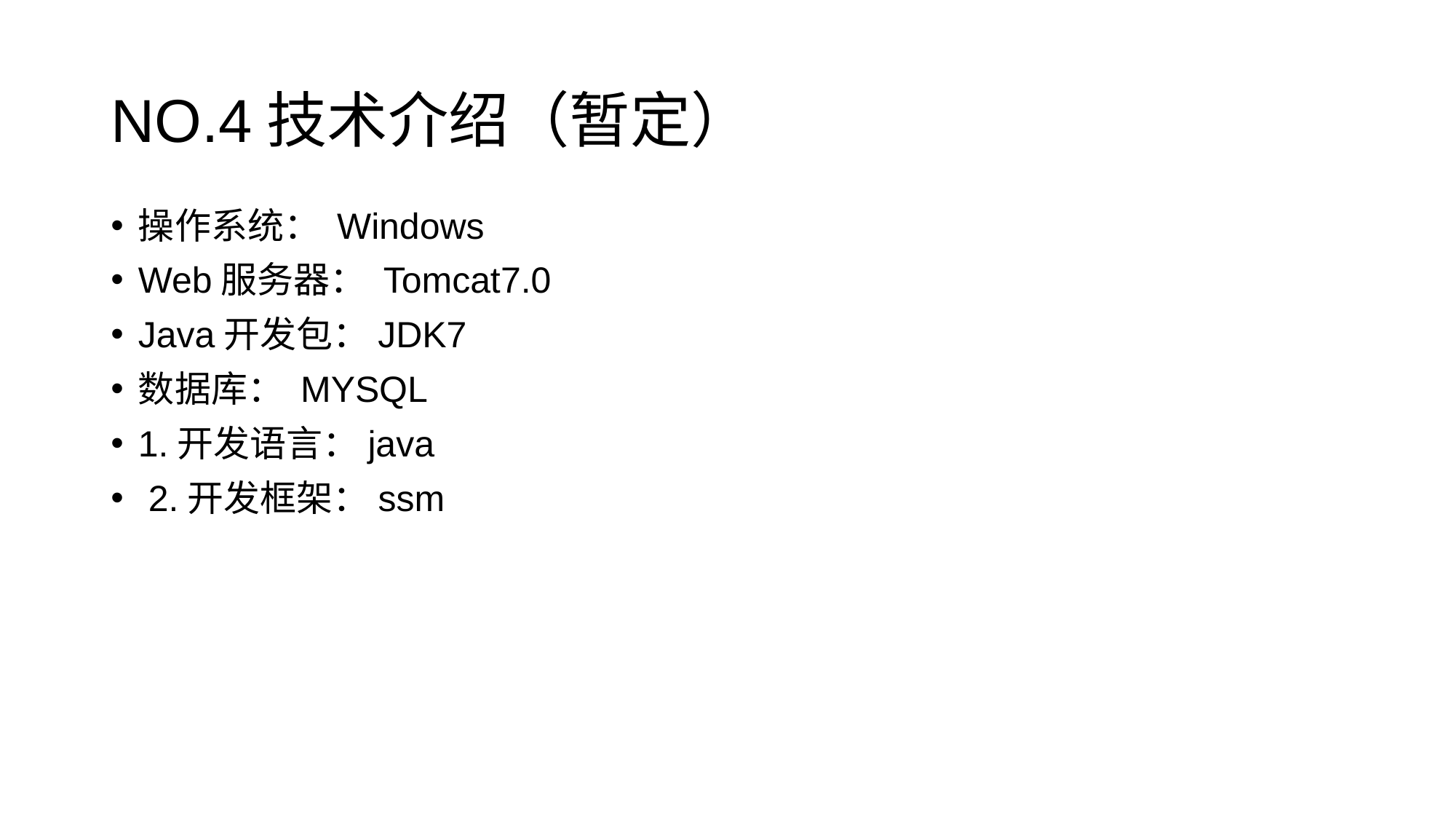

# NO.4技术介绍（暂定）
操作系统： Windows
Web服务器： Tomcat7.0
Java开发包：JDK7
数据库： MYSQL
1.开发语言：java
 2.开发框架：ssm